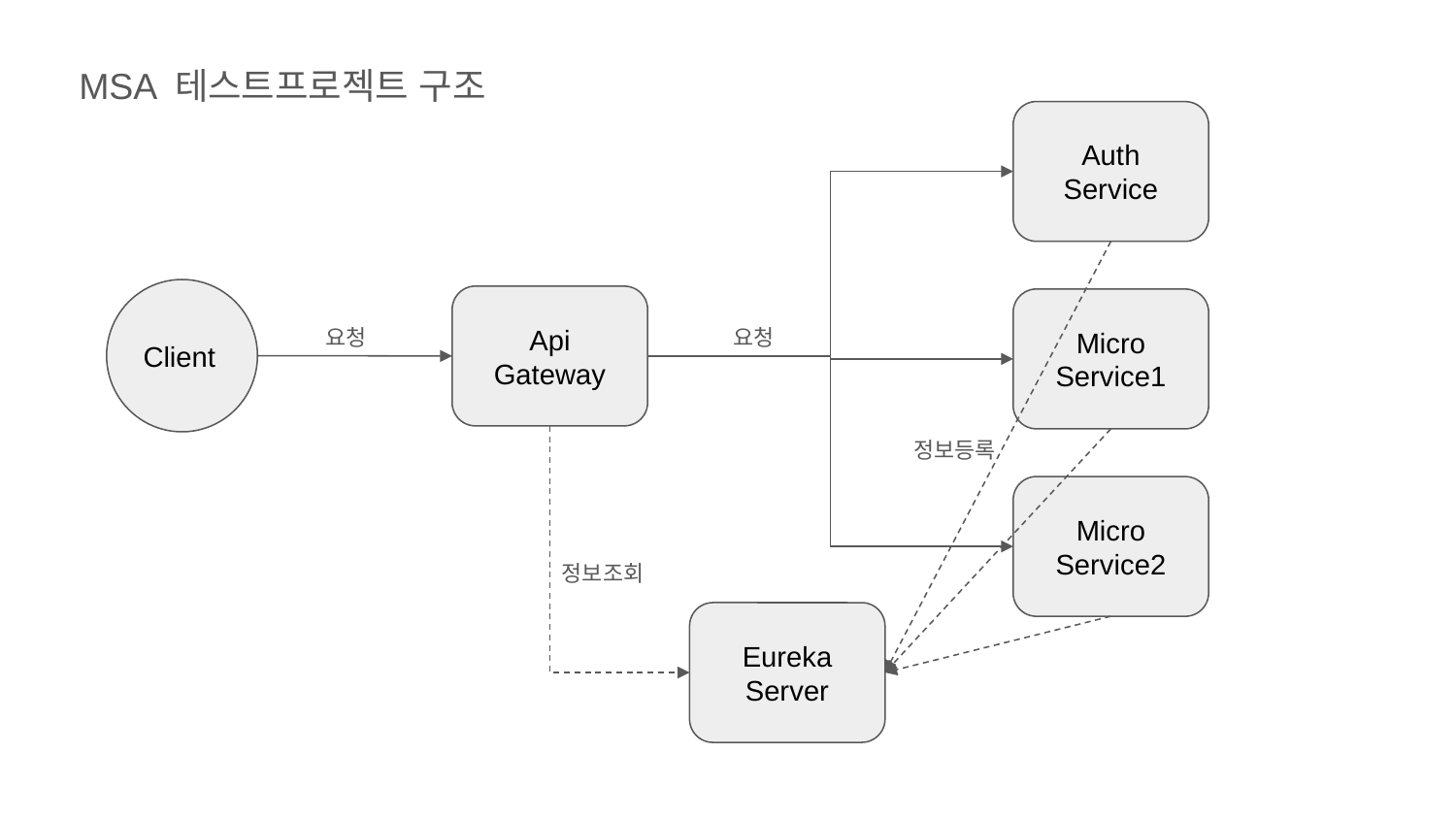

MSA 테스트프로젝트 구조
Auth Service
Client
Api Gateway
Micro Service1
요청
요청
정보등록
Micro Service2
정보조회
Eureka
Server